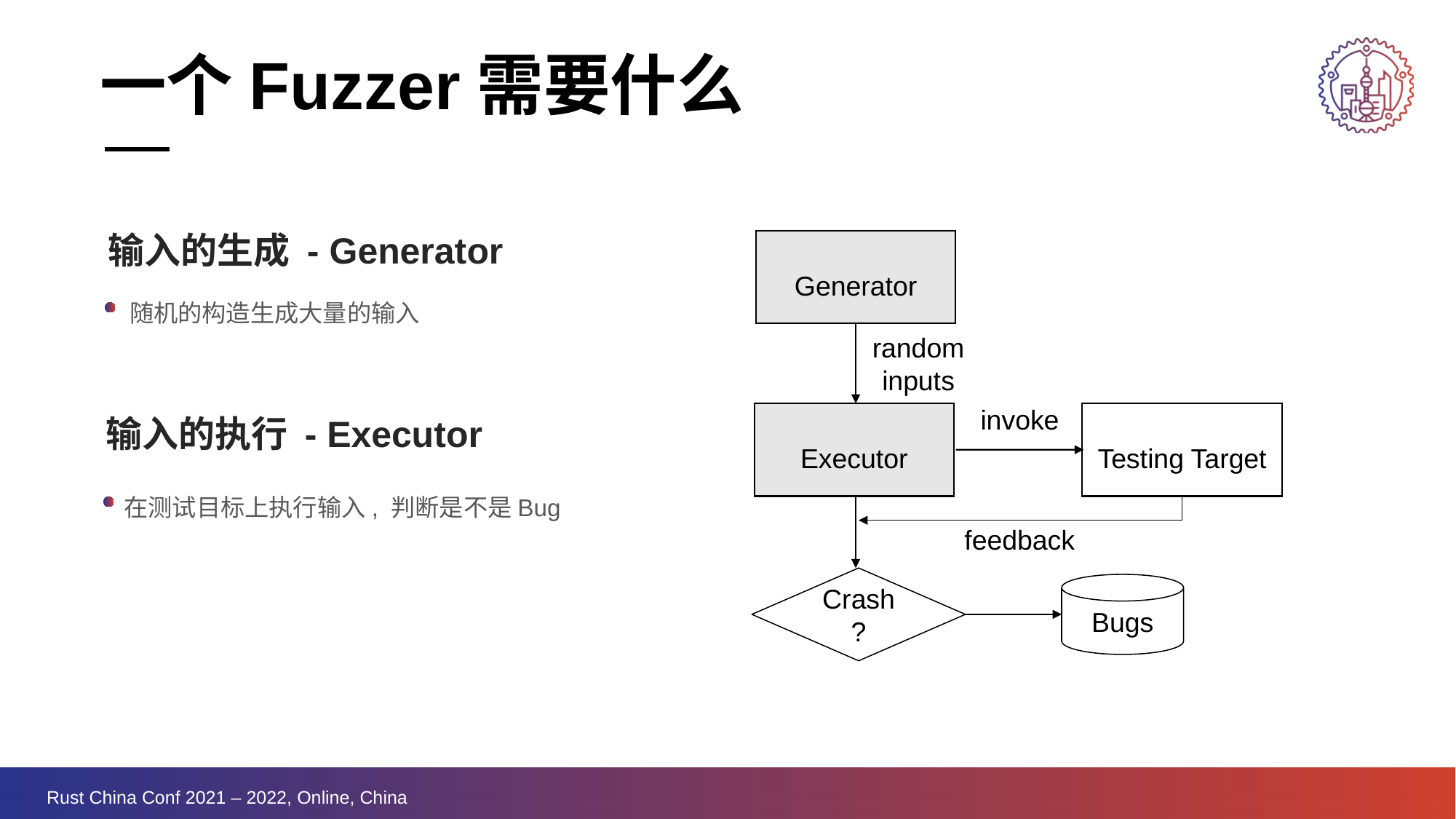

一个Fuzzer需要什么
输入的生成 - Generator
Generator
随机的构造生成大量的输入

random inputs
invoke
Testing Target
Executor
输入的执行 - Executor
在测试目标上执行输入, 判断是不是Bug

feedback
Crash?
Bugs